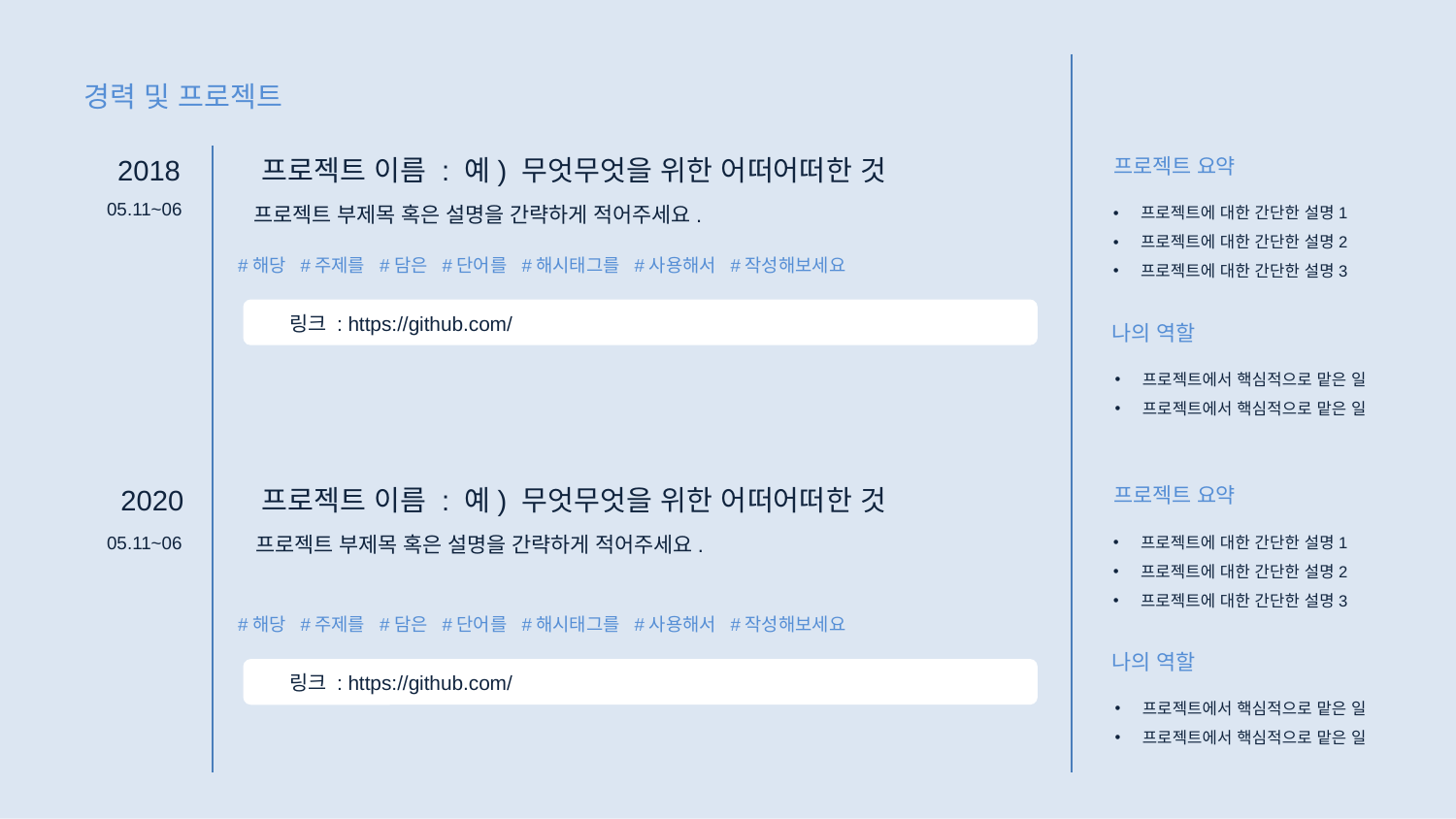

경력 및 프로젝트
프로젝트 이름 : 예) 무엇무엇을 위한 어떠어떠한 것
2018
프로젝트 요약
프로젝트에 대한 간단한 설명1
프로젝트에 대한 간단한 설명2
프로젝트에 대한 간단한 설명3
05.11~06
프로젝트 부제목 혹은 설명을 간략하게 적어주세요.
#해당  #주제를  #담은  #단어를  #해시태그를  #사용해서  #작성해보세요

링크 : https://github.com/
나의 역할
프로젝트에서 핵심적으로 맡은 일
프로젝트에서 핵심적으로 맡은 일
프로젝트 이름 : 예) 무엇무엇을 위한 어떠어떠한 것
2020
프로젝트 요약
프로젝트에 대한 간단한 설명1
프로젝트에 대한 간단한 설명2
프로젝트에 대한 간단한 설명3
05.11~06
프로젝트 부제목 혹은 설명을 간략하게 적어주세요.

#해당  #주제를  #담은  #단어를  #해시태그를  #사용해서  #작성해보세요
나의 역할

링크 : https://github.com/
프로젝트에서 핵심적으로 맡은 일
프로젝트에서 핵심적으로 맡은 일